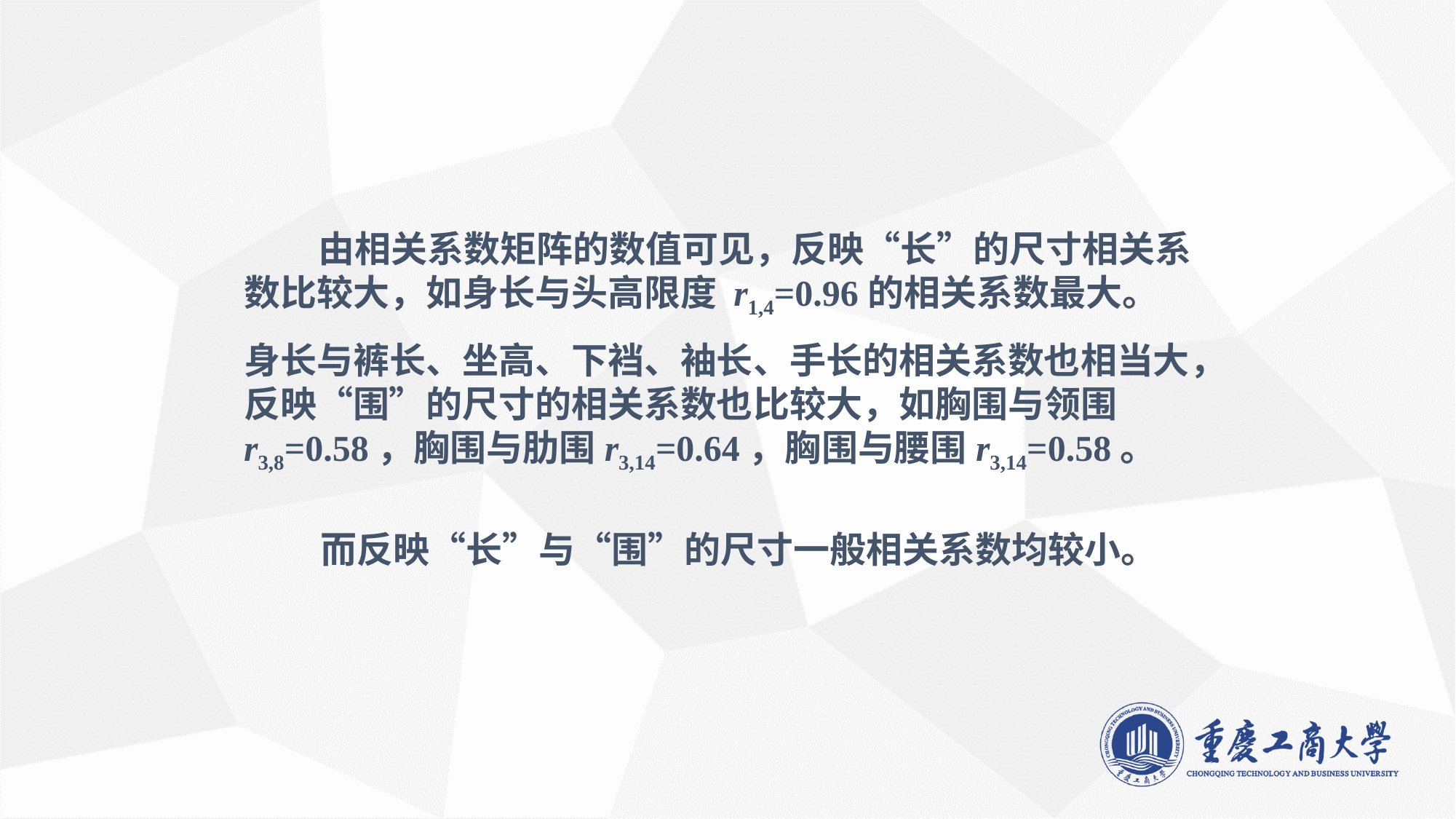

由相关系数矩阵的数值可见，反映“长”的尺寸相关系数比较大，如身长与头高限度 r1,4=0.96的相关系数最大。
身长与裤长、坐高、下裆、袖长、手长的相关系数也相当大，反映“围”的尺寸的相关系数也比较大，如胸围与领围r3,8=0.58，胸围与肋围r3,14=0.64，胸围与腰围r3,14=0.58。
而反映“长”与“围”的尺寸一般相关系数均较小。